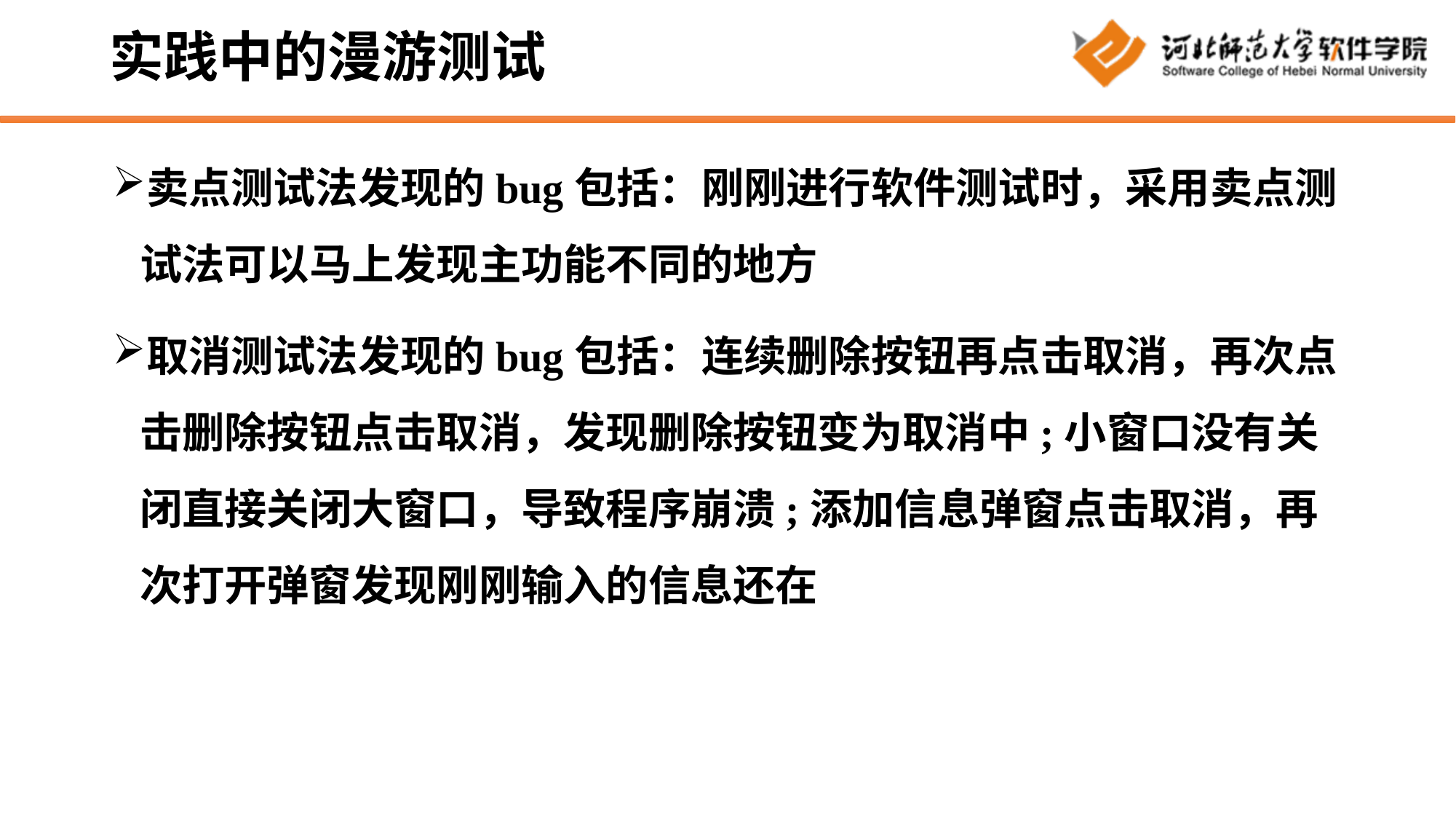

# 实践中的漫游测试
卖点测试法发现的bug包括：刚刚进行软件测试时，采用卖点测试法可以马上发现主功能不同的地方
取消测试法发现的bug包括：连续删除按钮再点击取消，再次点击删除按钮点击取消，发现删除按钮变为取消中;小窗口没有关闭直接关闭大窗口，导致程序崩溃;添加信息弹窗点击取消，再次打开弹窗发现刚刚输入的信息还在